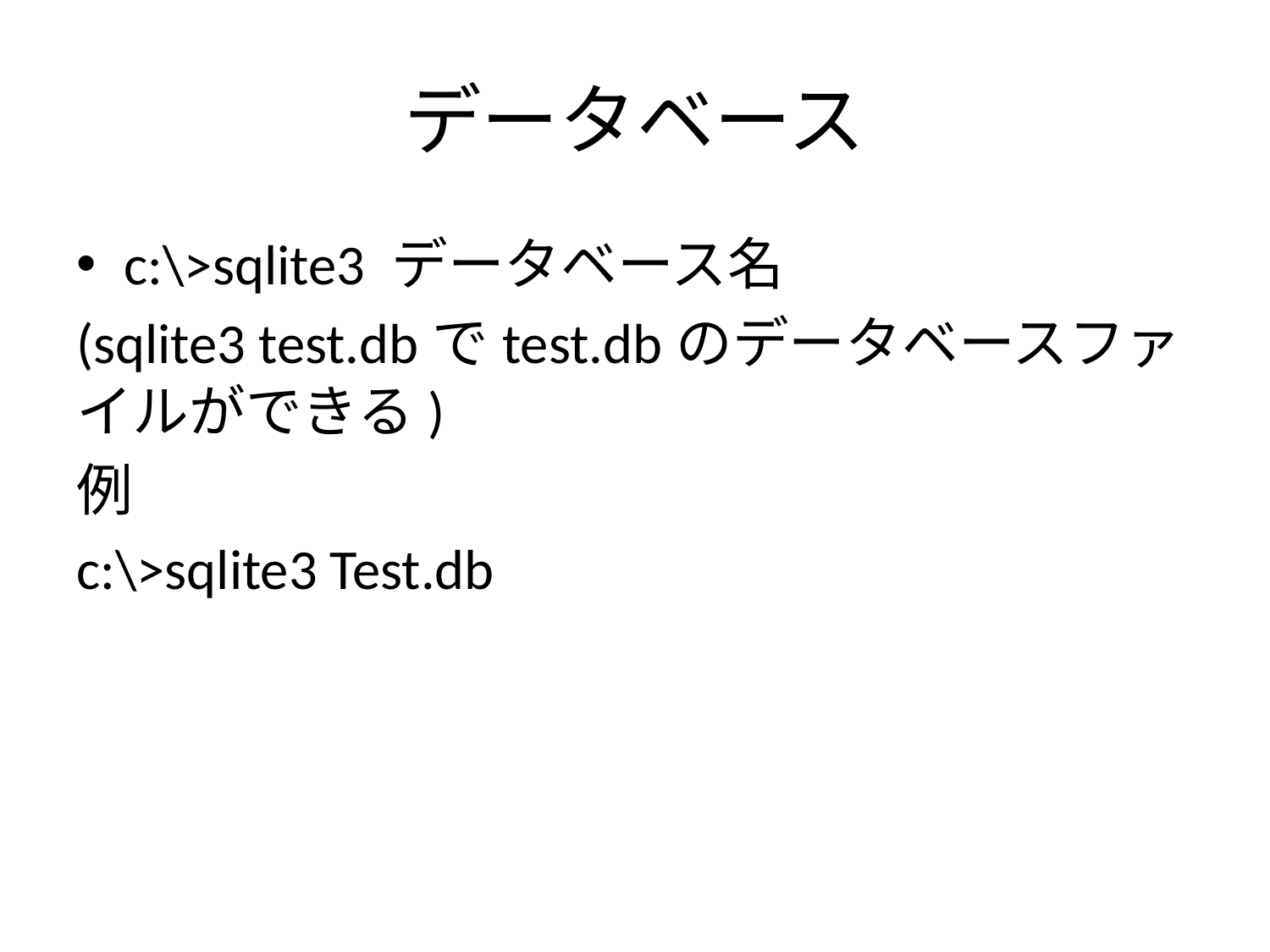

# データベース
c:\>sqlite3 データベース名
(sqlite3 test.dbでtest.dbのデータベースファイルができる)
例
c:\>sqlite3 Test.db